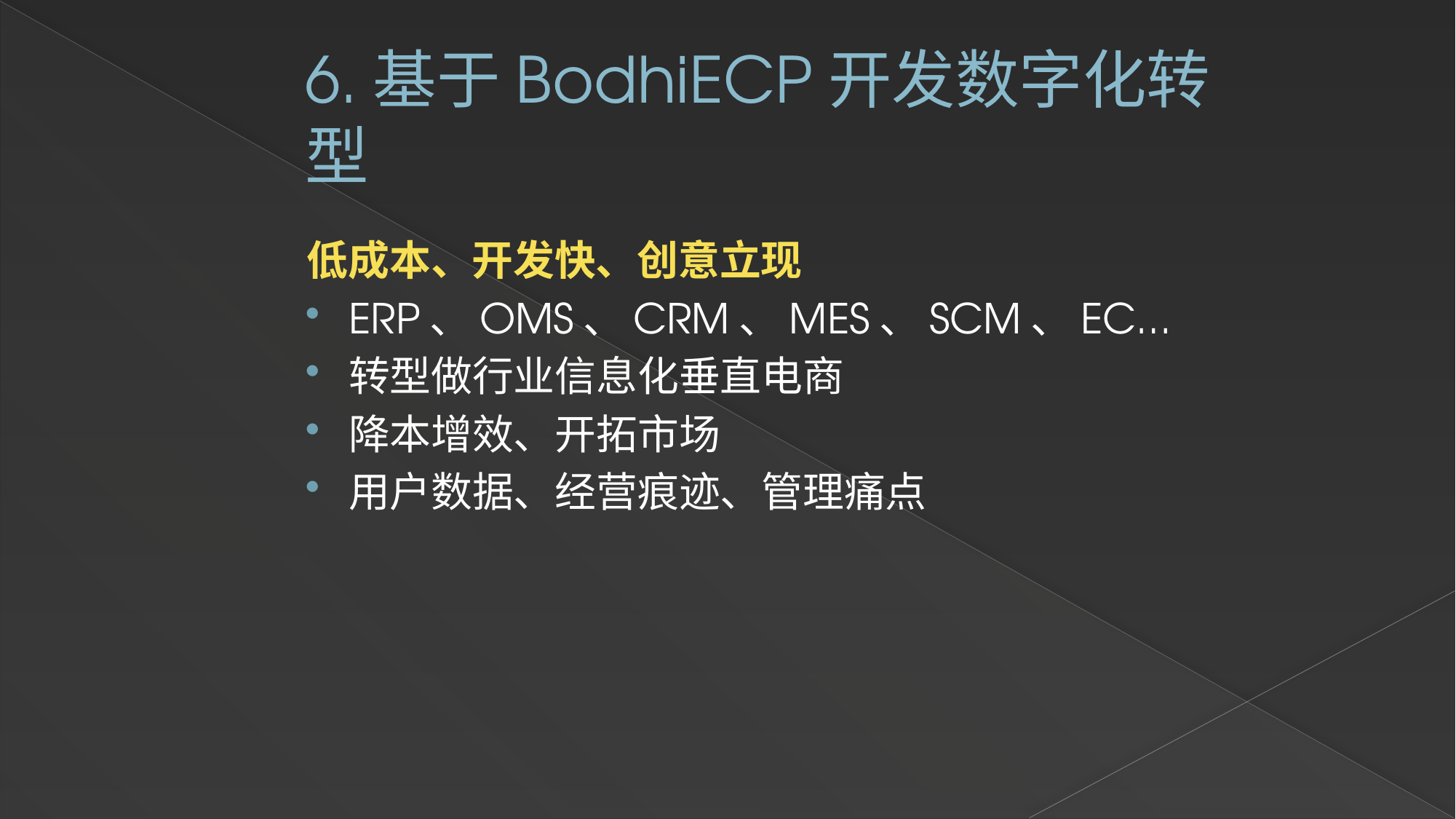

# 6.基于BodhiECP开发数字化转型
低成本、开发快、创意立现
ERP、OMS、CRM、MES、SCM、EC…
转型做行业信息化垂直电商
降本增效、开拓市场
用户数据、经营痕迹、管理痛点